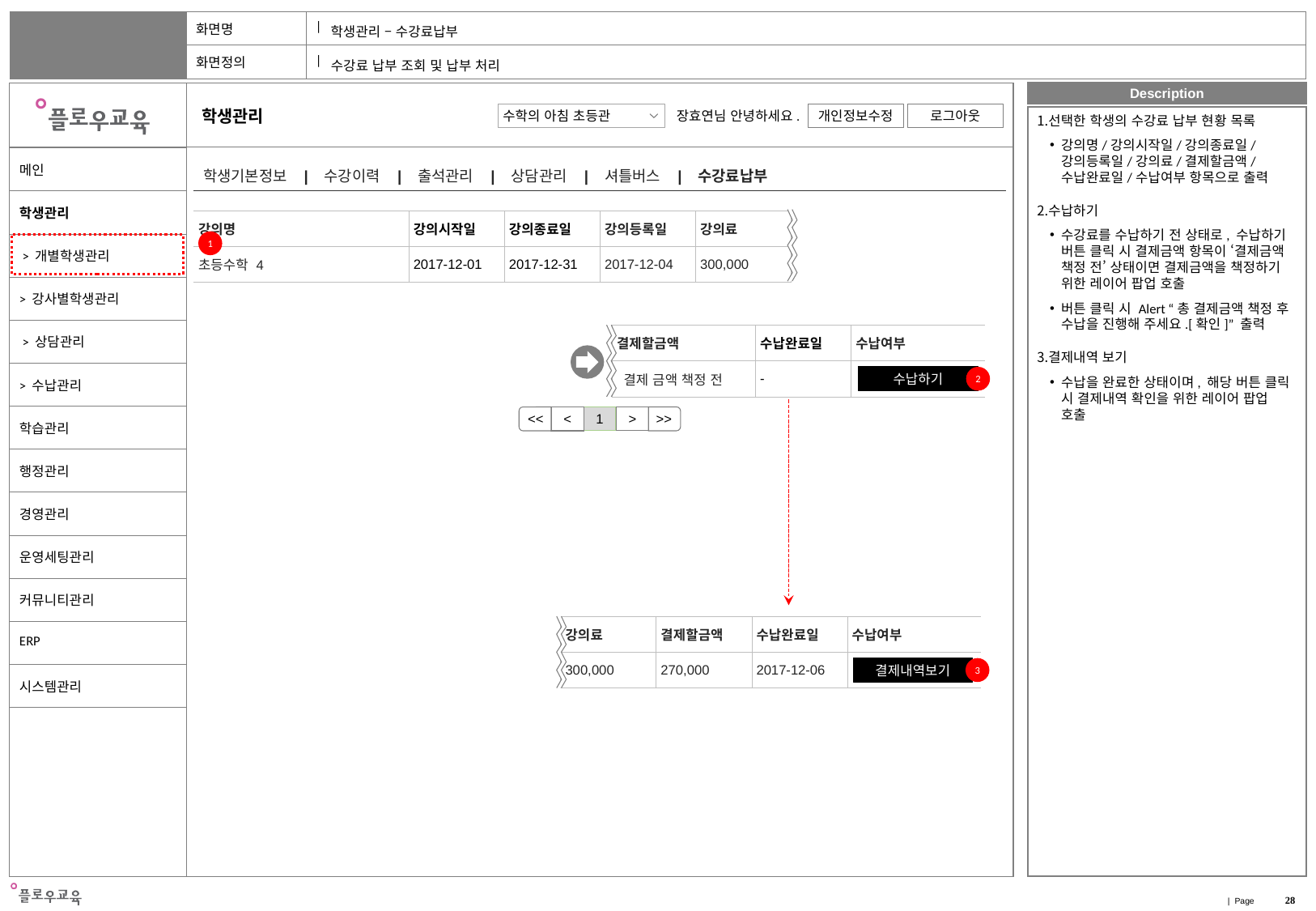

학생관리 – 수강료납부
수강료 납부 조회 및 납부 처리
선택한 학생의 수강료 납부 현황 목록
강의명/강의시작일/강의종료일/강의등록일/강의료/결제할금액/수납완료일/수납여부 항목으로 출력
수납하기
수강료를 수납하기 전 상태로, 수납하기 버튼 클릭 시 결제금액 항목이 ‘결제금액 책정 전’ 상태이면 결제금액을 책정하기 위한 레이어 팝업 호출
버튼 클릭 시 Alert “총 결제금액 책정 후 수납을 진행해 주세요.[확인]” 출력
결제내역 보기
수납을 완료한 상태이며, 해당 버튼 클릭 시 결제내역 확인을 위한 레이어 팝업 호출
| 학생기본정보 | 수강이력 | 출석관리 | 상담관리 | 셔틀버스 | 수강료납부 |
| --- |

| 강의명 | 강의시작일 | 강의종료일 | 강의등록일 | 강의료 |
| --- | --- | --- | --- | --- |
| 초등수학 4 | 2017-12-01 | 2017-12-31 | 2017-12-04 | 300,000 |
1

| 결제할금액 | 수납완료일 | 수납여부 |
| --- | --- | --- |
| 결제 금액 책정 전 | - |  |

수납하기
2
>
<
<<
>>
1

| 강의료 | 결제할금액 | 수납완료일 | 수납여부 |
| --- | --- | --- | --- |
| 300,000 | 270,000 | 2017-12-06 |  |
결제내역보기
3
28